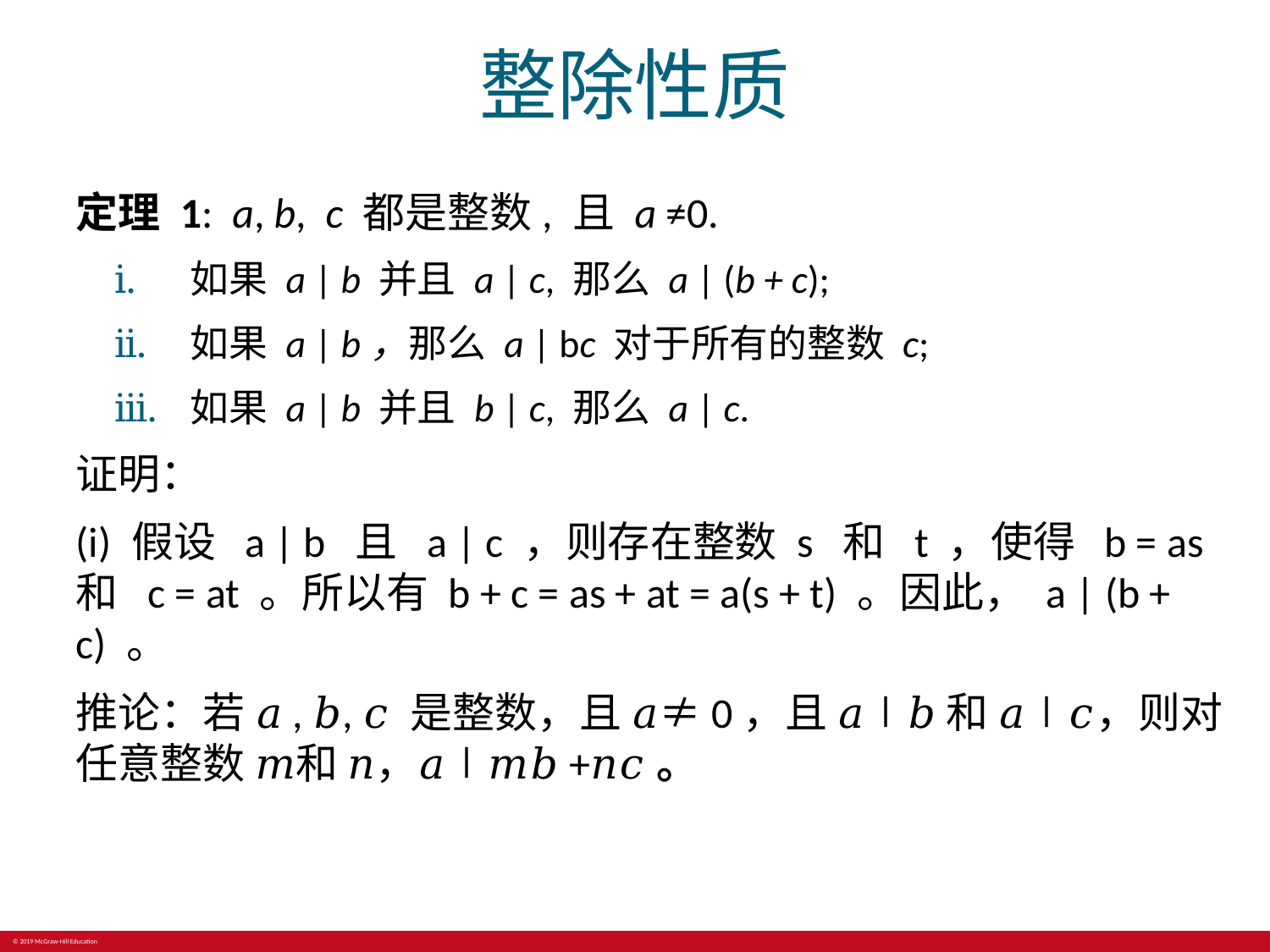

# 整除性质
定理 1:  a, b,  c 都是整数, 且 a ≠0.
如果 a | b 并且 a | c, 那么 a | (b + c);
如果 a | b，那么 a | bc 对于所有的整数 c;
如果 a | b 并且 b | c, 那么 a | c.
证明：
(i) 假设  a | b  且  a | c ，则存在整数 s  和  t ，使得  b = as  和  c = at 。所以有 b + c = as + at = a(s + t) 。因此， a | (b + c) 。
推论：若 𝑎, 𝑏, 𝑐 是整数，且 𝑎≠0，且 𝑎∣𝑏 和 𝑎∣𝑐，则对任意整数 𝑚和 𝑛，𝑎∣𝑚𝑏+𝑛𝑐。